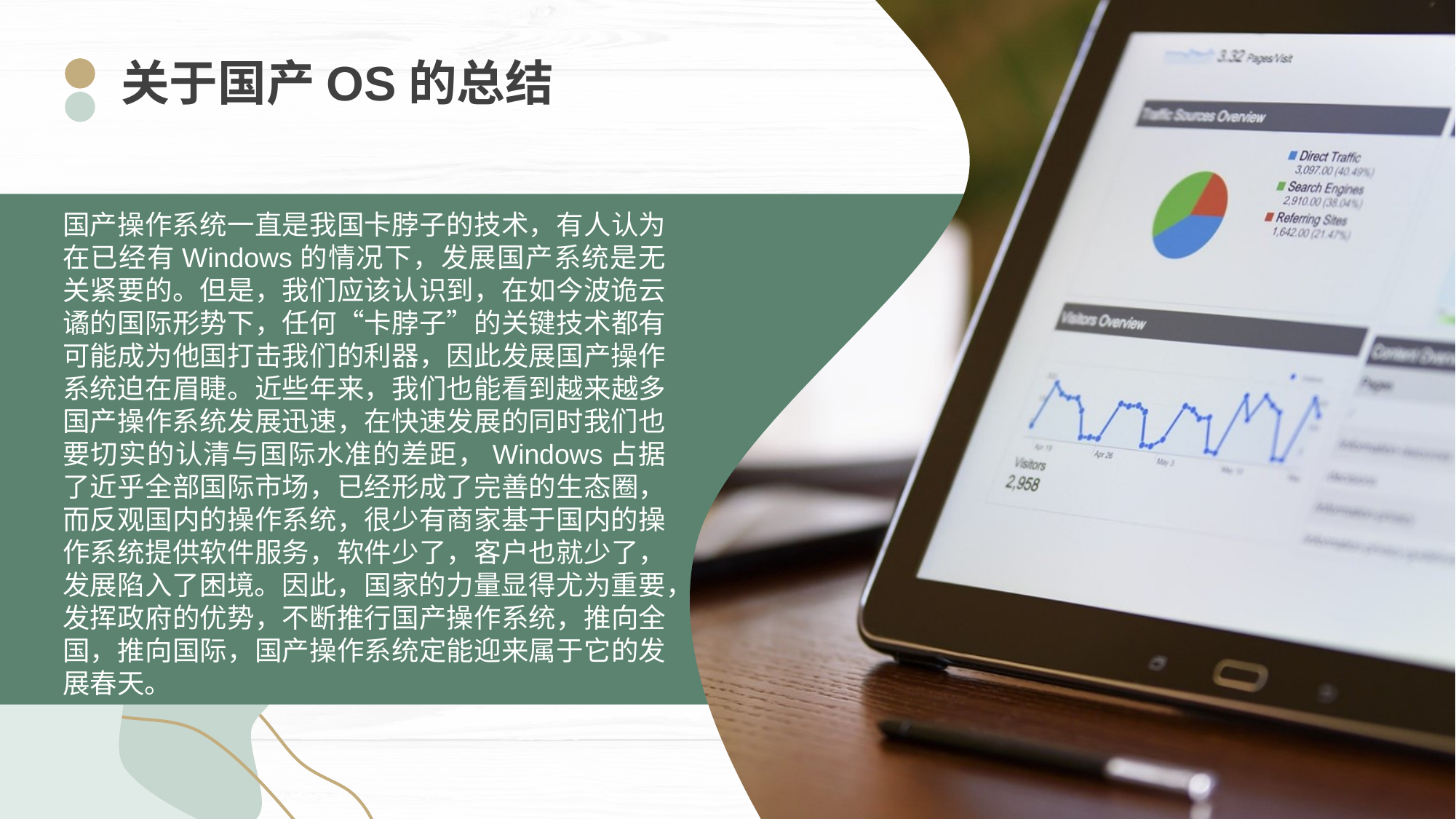

关于国产OS的总结

国产操作系统一直是我国卡脖子的技术，有人认为在已经有Windows的情况下，发展国产系统是无关紧要的。但是，我们应该认识到，在如今波诡云谲的国际形势下，任何“卡脖子”的关键技术都有可能成为他国打击我们的利器，因此发展国产操作系统迫在眉睫。近些年来，我们也能看到越来越多国产操作系统发展迅速，在快速发展的同时我们也要切实的认清与国际水准的差距，Windows占据了近乎全部国际市场，已经形成了完善的生态圈，而反观国内的操作系统，很少有商家基于国内的操作系统提供软件服务，软件少了，客户也就少了，发展陷入了困境。因此，国家的力量显得尤为重要，发挥政府的优势，不断推行国产操作系统，推向全国，推向国际，国产操作系统定能迎来属于它的发展春天。